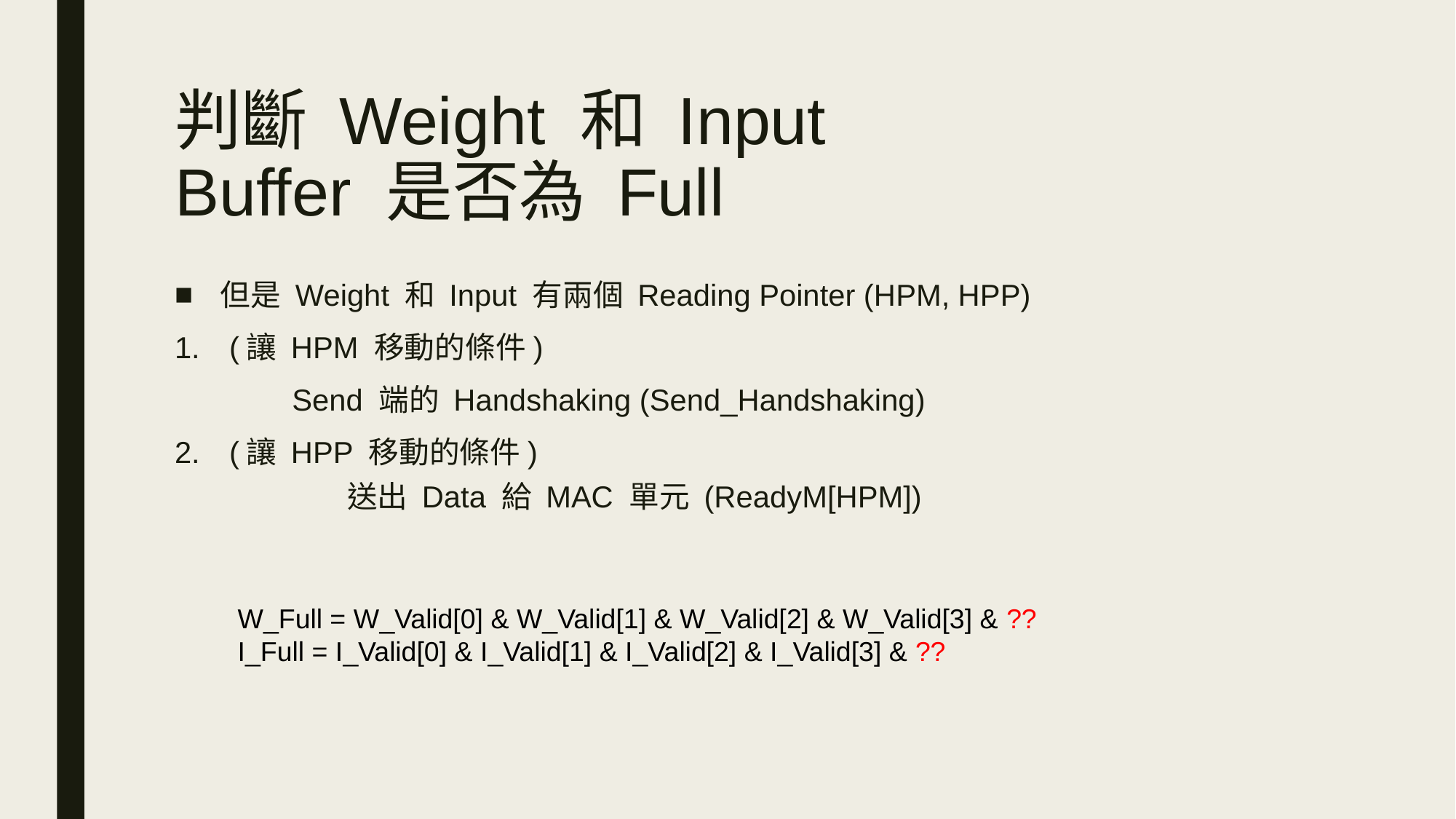

# 判斷 Weight 和 Input Buffer 是否為 Full
但是 Weight 和 Input 有兩個 Reading Pointer (HPM, HPP)
(讓 HPM 移動的條件)
	 Send 端的 Handshaking (Send_Handshaking)
(讓 HPP 移動的條件)
	送出 Data 給 MAC 單元 (ReadyM[HPM])
W_Full = W_Valid[0] & W_Valid[1] & W_Valid[2] & W_Valid[3] & ??
I_Full = I_Valid[0] & I_Valid[1] & I_Valid[2] & I_Valid[3] & ??